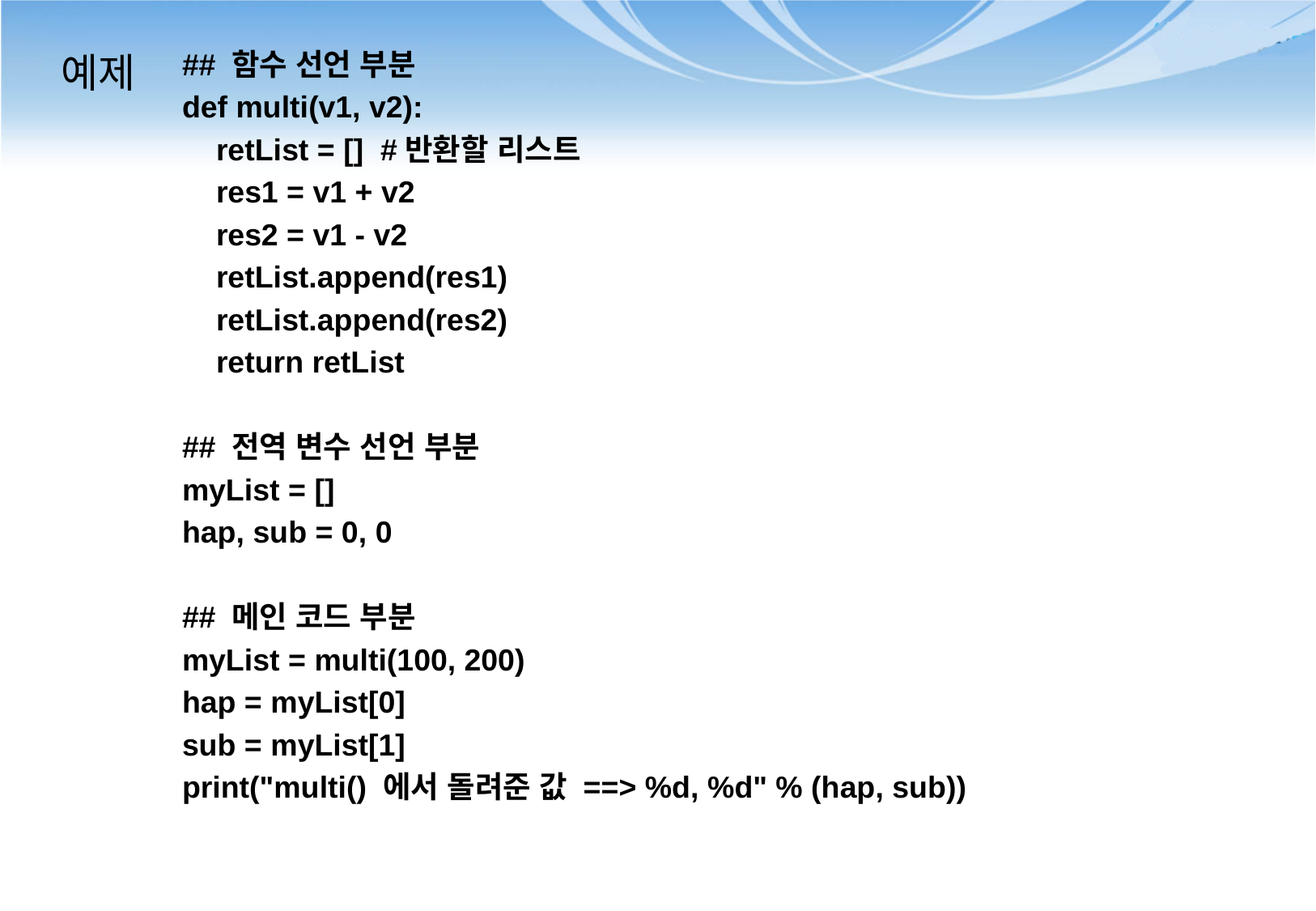

# 예제
## 함수 선언 부분
def multi(v1, v2):
    retList = []  #반환할 리스트
    res1 = v1 + v2
    res2 = v1 - v2
    retList.append(res1)
    retList.append(res2)
    return retList

## 전역 변수 선언 부분
myList = []
hap, sub = 0, 0

## 메인 코드 부분
myList = multi(100, 200)
hap = myList[0]
sub = myList[1]
print("multi() 에서 돌려준 값 ==> %d, %d" % (hap, sub))